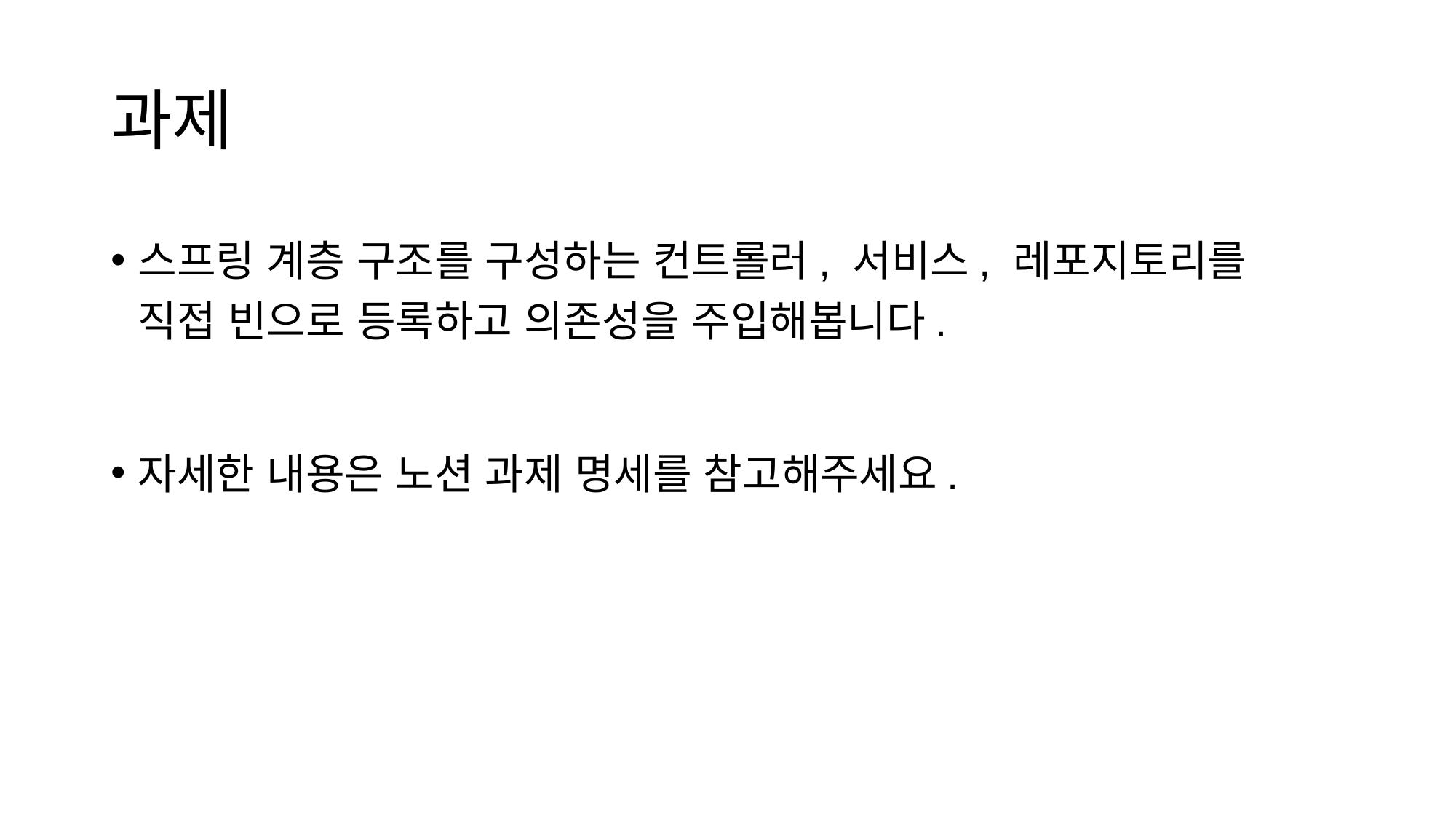

# 과제
스프링 계층 구조를 구성하는 컨트롤러, 서비스, 레포지토리를
직접 빈으로 등록하고 의존성을 주입해봅니다.

자세한 내용은 노션 과제 명세를 참고해주세요.